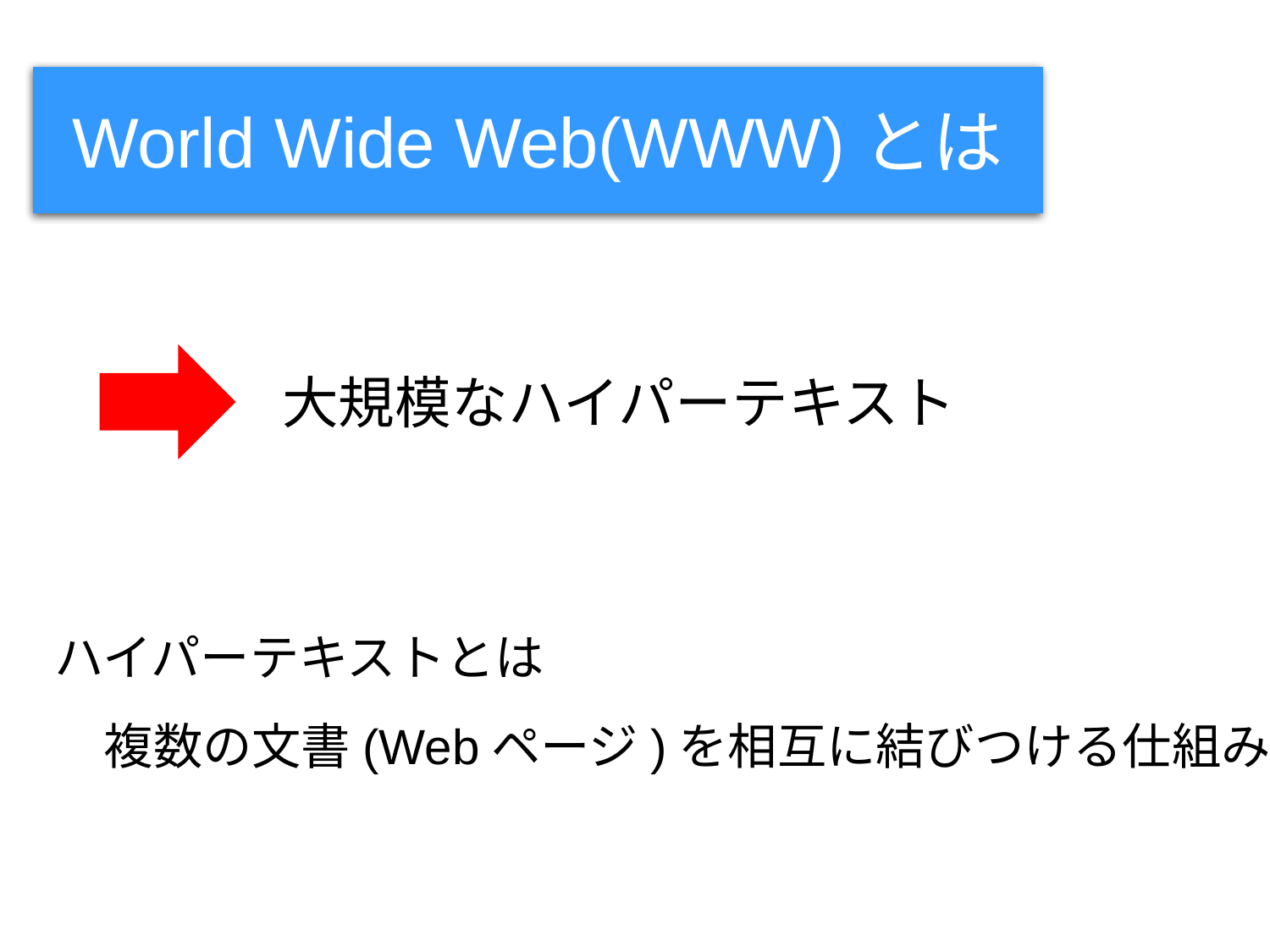

World Wide Web(WWW)とは

大規模なハイパーテキスト
ハイパーテキストとは
　複数の文書(Webページ)を相互に結びつける仕組み